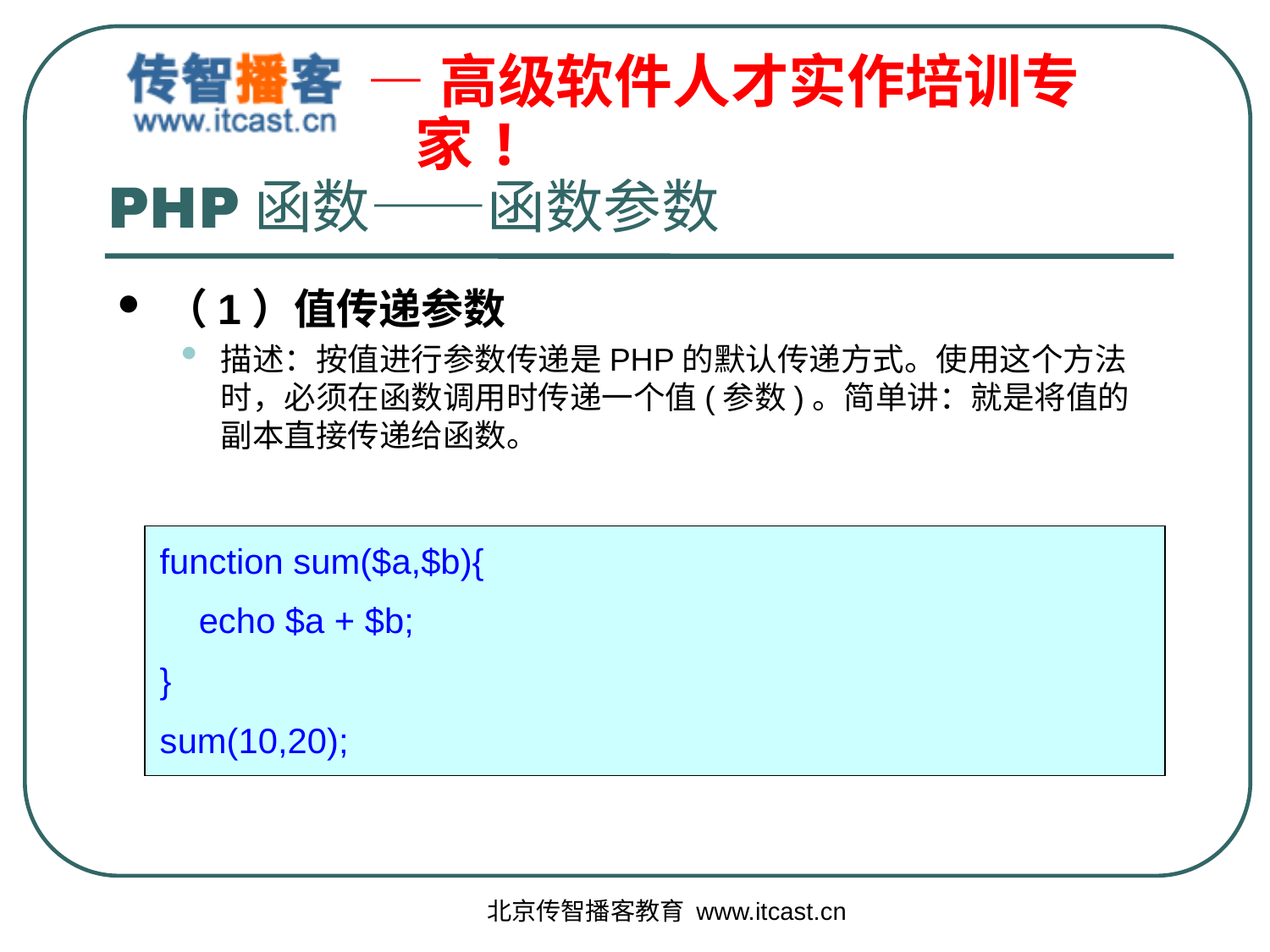

# PHP函数——函数参数
（1）值传递参数
描述：按值进行参数传递是PHP的默认传递方式。使用这个方法时，必须在函数调用时传递一个值(参数)。简单讲：就是将值的副本直接传递给函数。
function sum($a,$b){
    echo $a + $b;
}
sum(10,20);